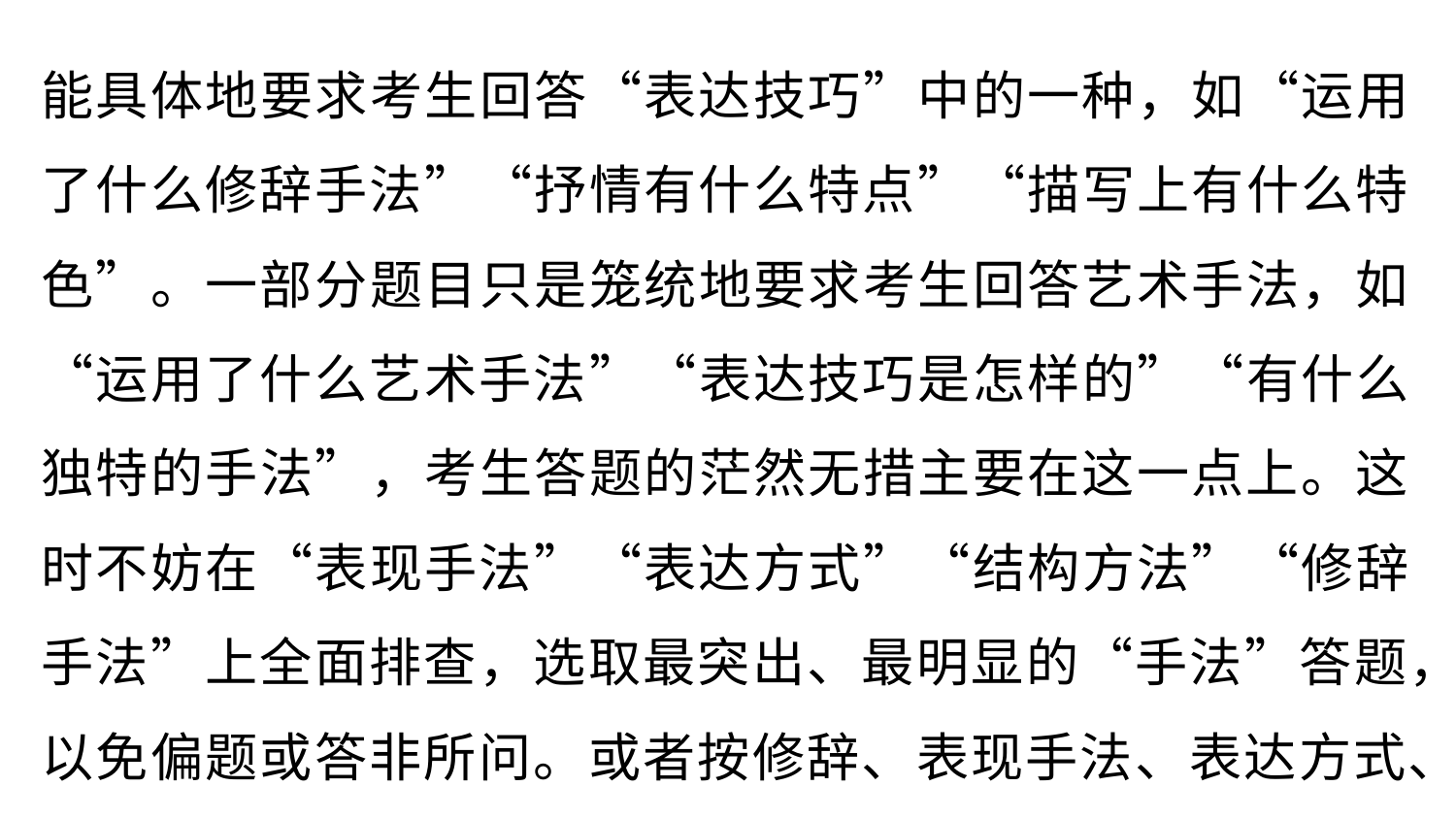

能具体地要求考生回答“表达技巧”中的一种，如“运用了什么修辞手法”“抒情有什么特点”“描写上有什么特色”。一部分题目只是笼统地要求考生回答艺术手法，如“运用了什么艺术手法”“表达技巧是怎样的”“有什么独特的手法”，考生答题的茫然无措主要在这一点上。这时不妨在“表现手法”“表达方式”“结构方法”“修辞手法”上全面排查，选取最突出、最明显的“手法”答题，以免偏题或答非所问。或者按修辞、表现手法、表达方式、结构技巧的